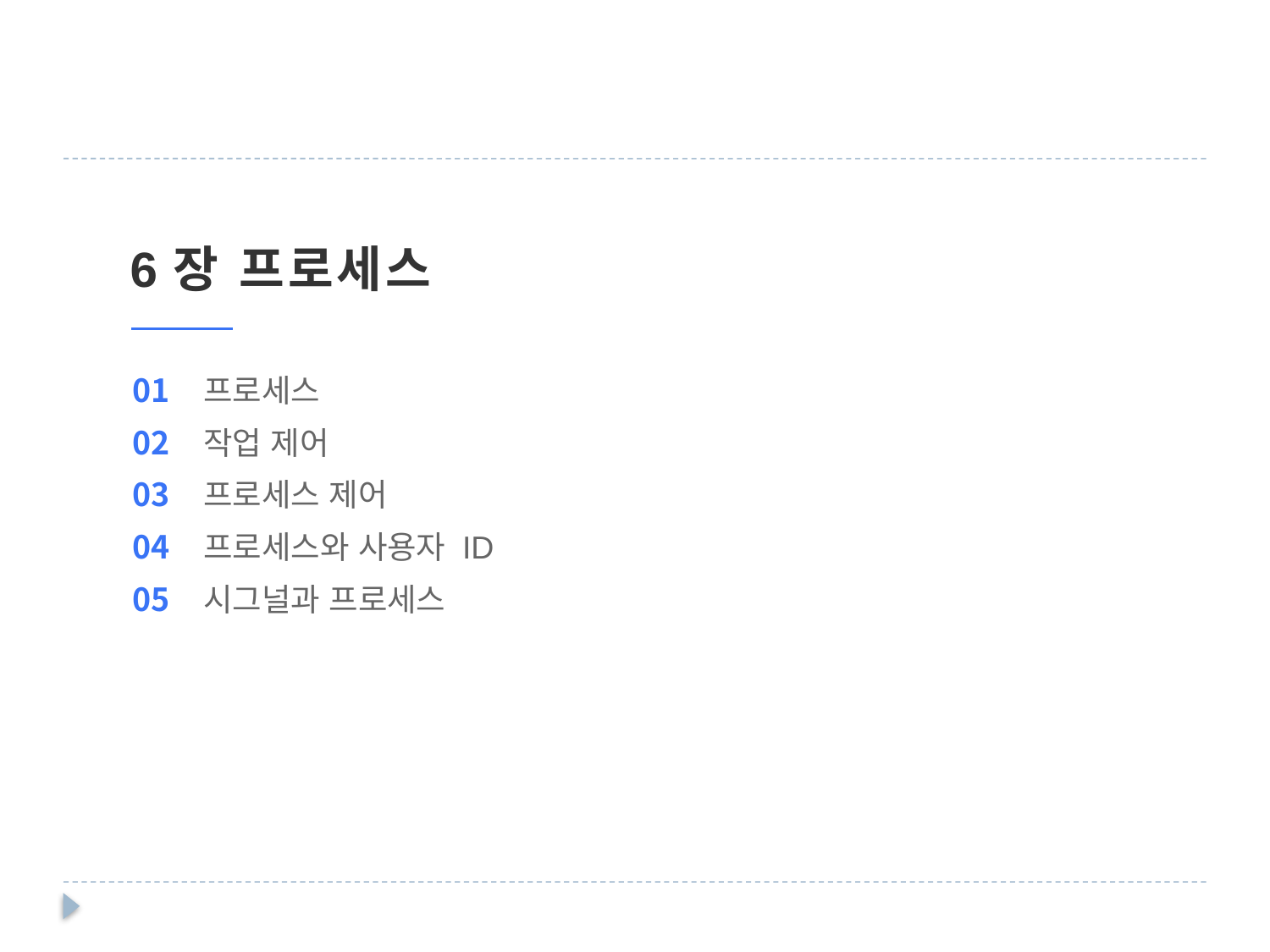

6장 프로세스
01
02
03
04
05
프로세스
작업 제어
프로세스 제어
프로세스와 사용자 ID
시그널과 프로세스